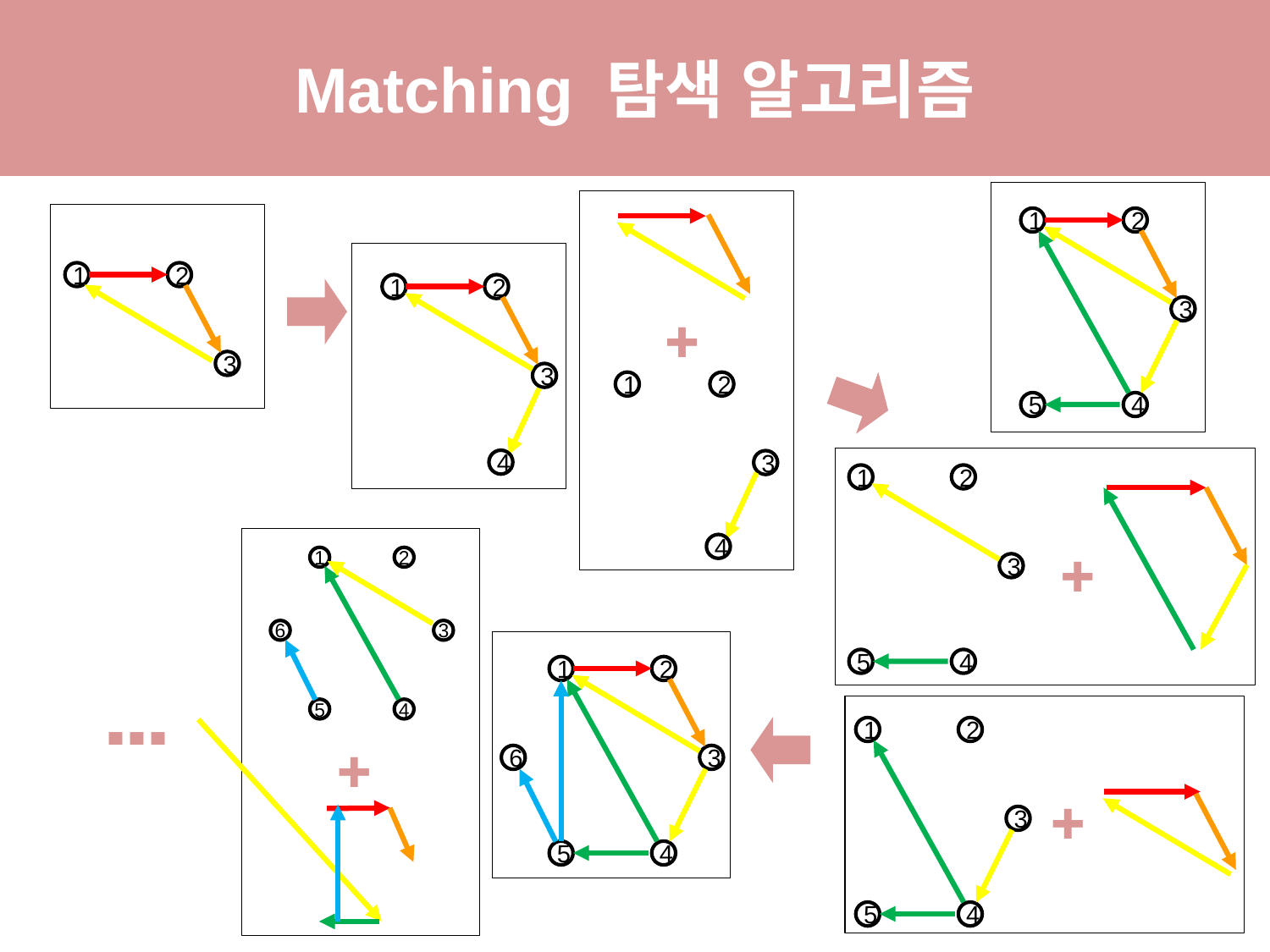

Matching 탐색 알고리즘

1
2
+
1
2
3
+
4

1
2
1
2

3

3
3

5
4

1
2
3
5
4
4

1
2
6
3
5
4

1
2
…

1
2
3
5
4

+

6
3
+

5
4